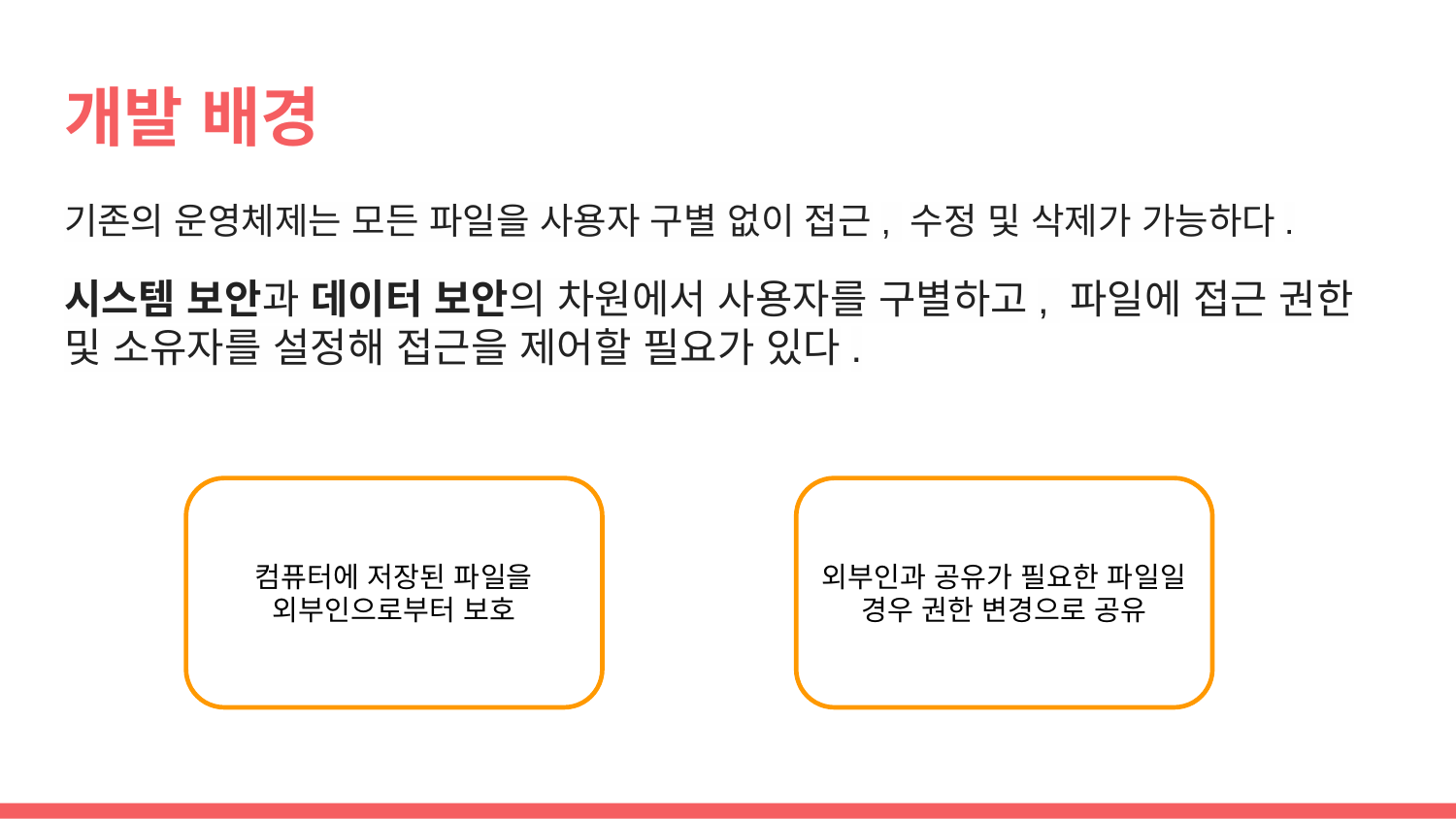

# 개발 배경
기존의 운영체제는 모든 파일을 사용자 구별 없이 접근, 수정 및 삭제가 가능하다.
시스템 보안과 데이터 보안의 차원에서 사용자를 구별하고, 파일에 접근 권한 및 소유자를 설정해 접근을 제어할 필요가 있다.

외부인과 공유가 필요한 파일일 경우 권한 변경으로 공유
컴퓨터에 저장된 파일을 외부인으로부터 보호